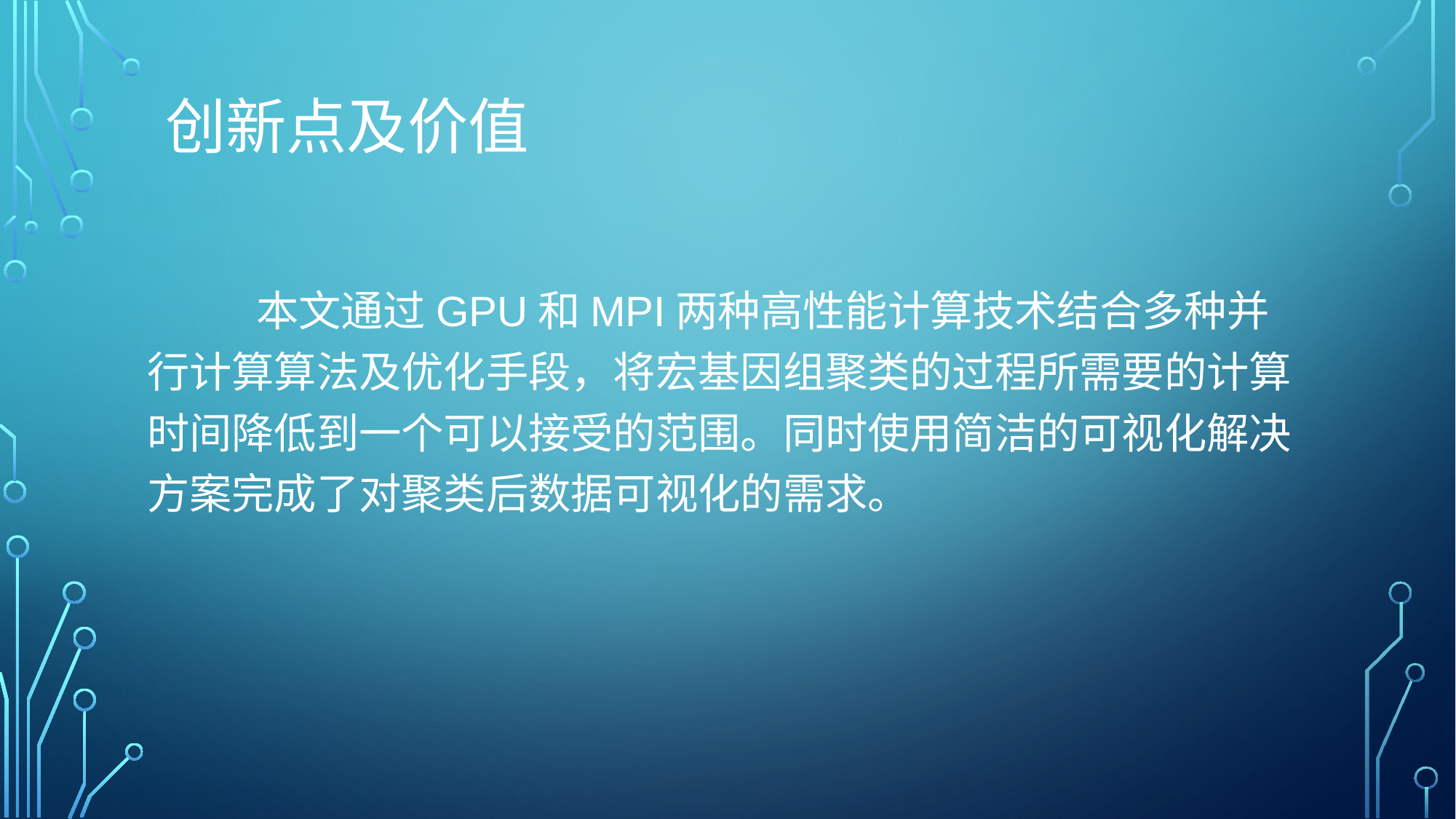

# 创新点及价值
	本文通过GPU和MPI两种高性能计算技术结合多种并行计算算法及优化手段，将宏基因组聚类的过程所需要的计算时间降低到一个可以接受的范围。同时使用简洁的可视化解决方案完成了对聚类后数据可视化的需求。